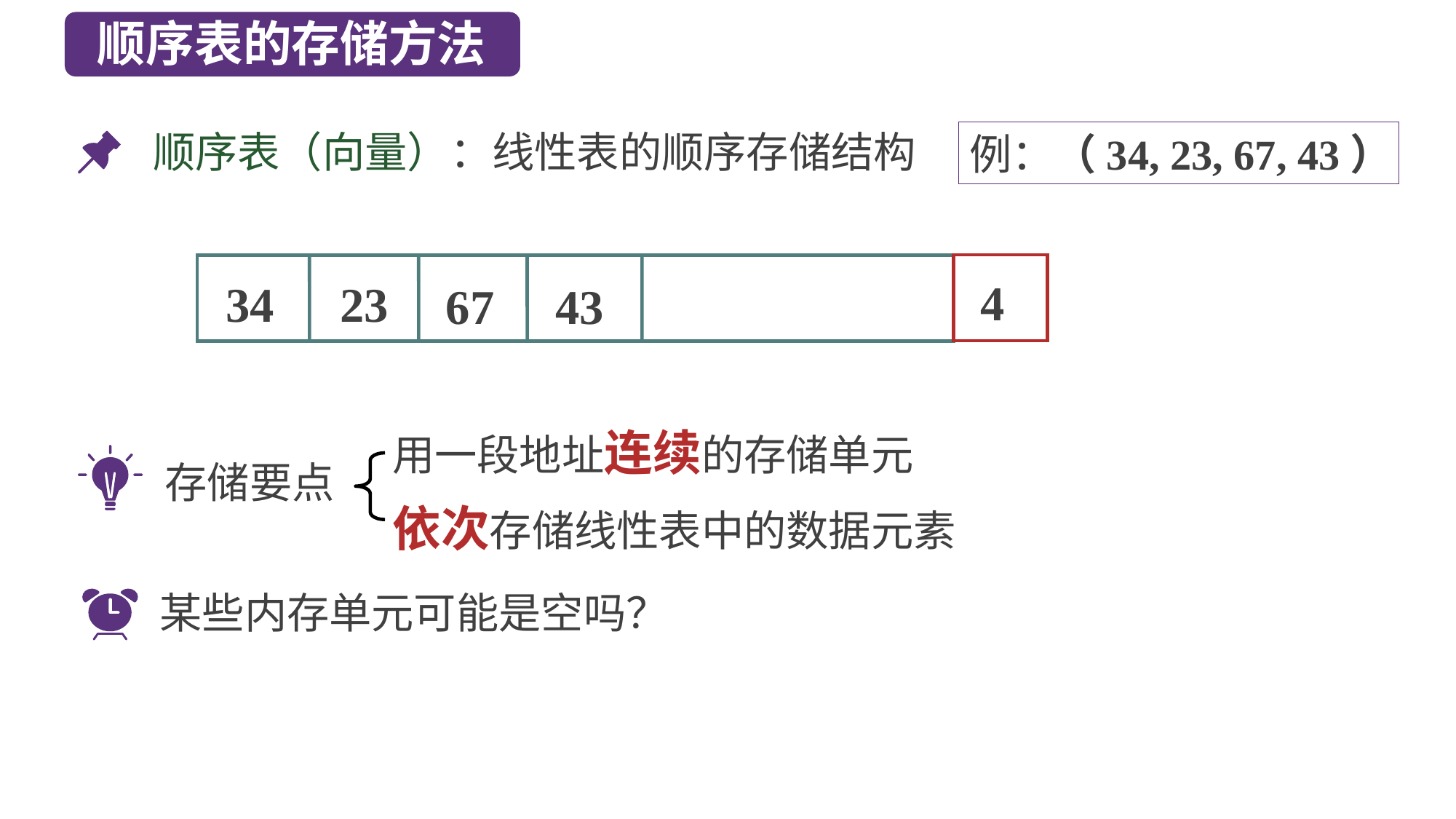

顺序表的存储方法

顺序表（向量）：线性表的顺序存储结构
例：（34, 23, 67, 43）

 4

34
23
67
43
用一段地址连续的存储单元
依次存储线性表中的数据元素
存储要点

某些内存单元可能是空吗？